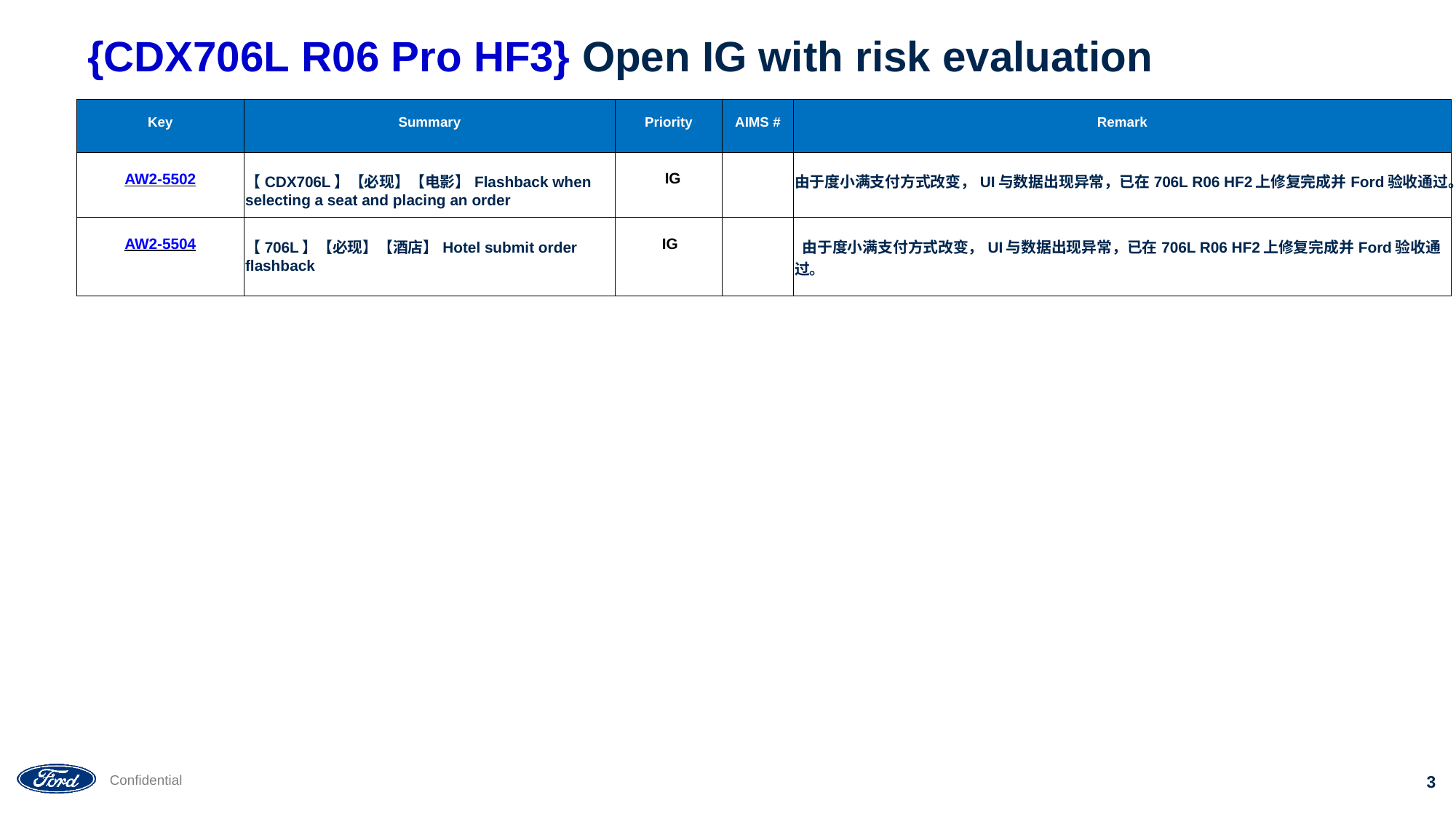

# {CDX706L R06 Pro HF3} Open IG with risk evaluation
| Key | Summary | Priority | AIMS # | Remark |
| --- | --- | --- | --- | --- |
| AW2-5502 | 【CDX706L】【必现】【电影】Flashback when selecting a seat and placing an order | IG |  | 由于度小满支付方式改变，UI与数据出现异常，已在706L R06 HF2上修复完成并Ford验收通过。 |
| AW2-5504 | 【706L】【必现】【酒店】Hotel submit order flashback | IG |  | 由于度小满支付方式改变，UI与数据出现异常，已在706L R06 HF2上修复完成并Ford验收通过。 |